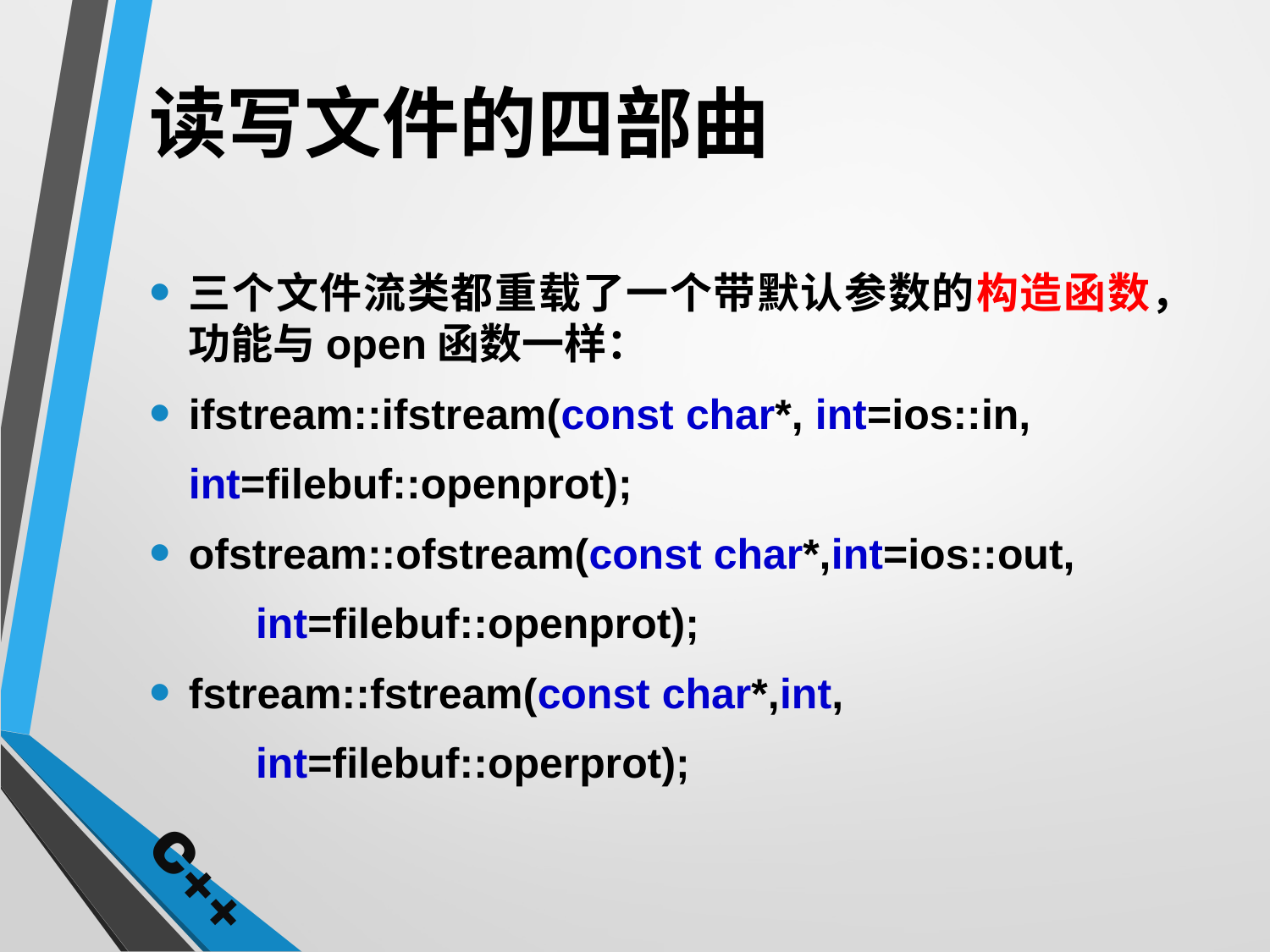

# 读写文件的四部曲
三个文件流类都重载了一个带默认参数的构造函数，功能与open函数一样：
ifstream::ifstream(const char*, int=ios::in,
	int=filebuf::openprot);
ofstream::ofstream(const char*,int=ios::out,
         int=filebuf::openprot);
fstream::fstream(const char*,int,
         int=filebuf::operprot);